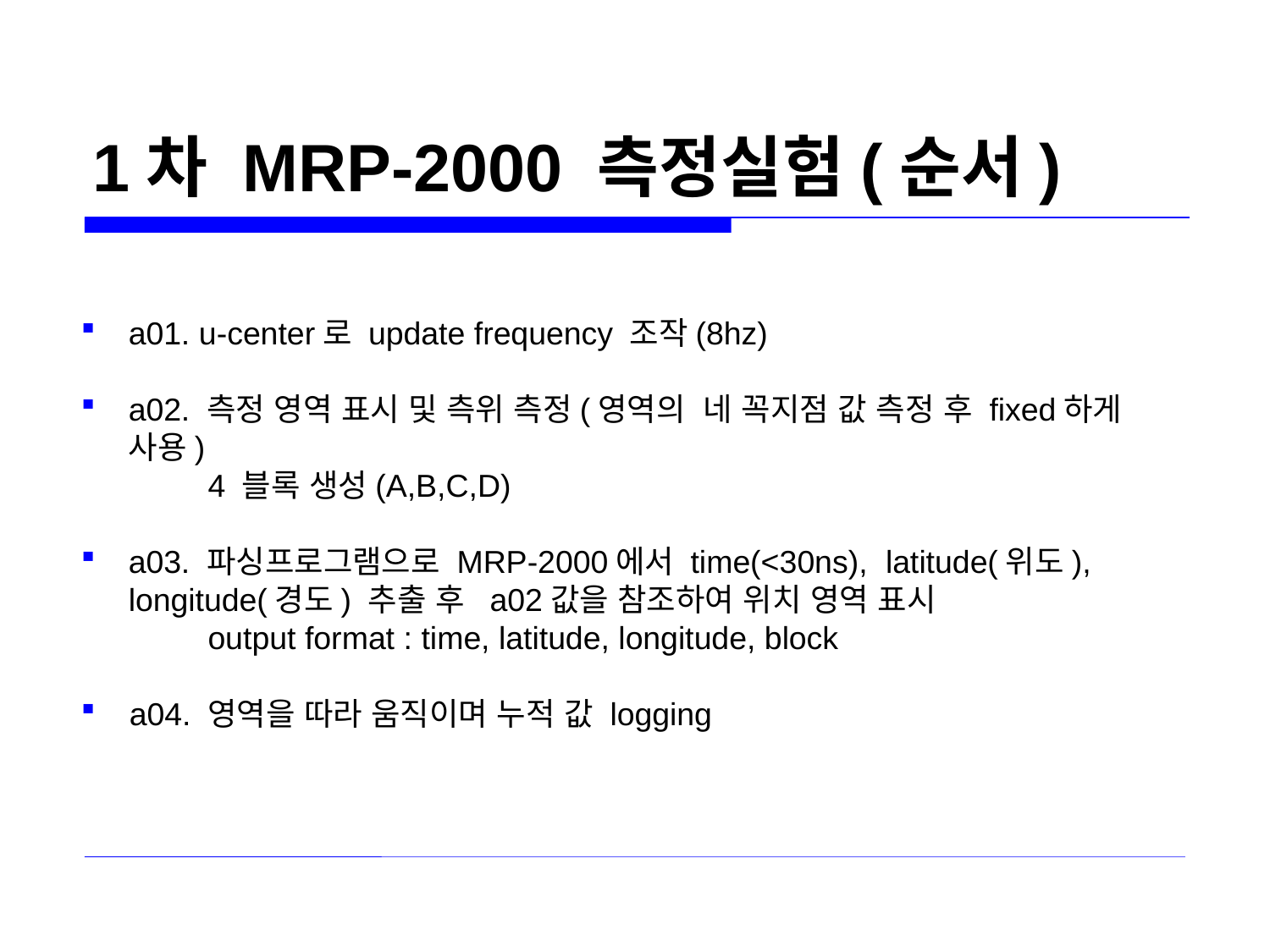

# 1차 MRP-2000 측정실험(순서)

a01. u-center로 update frequency 조작(8hz)

a02. 측정 영역 표시 및 측위 측정(영역의  네 꼭지점 값 측정 후 fixed하게 사용)
	4 블록 생성(A,B,C,D)

a03. 파싱프로그램으로 MRP-2000에서 time(<30ns),  latitude(위도), longitude(경도) 추출 후  a02값을 참조하여 위치 영역 표시
	output format : time, latitude, longitude, block

 a04. 영역을 따라 움직이며 누적 값 logging